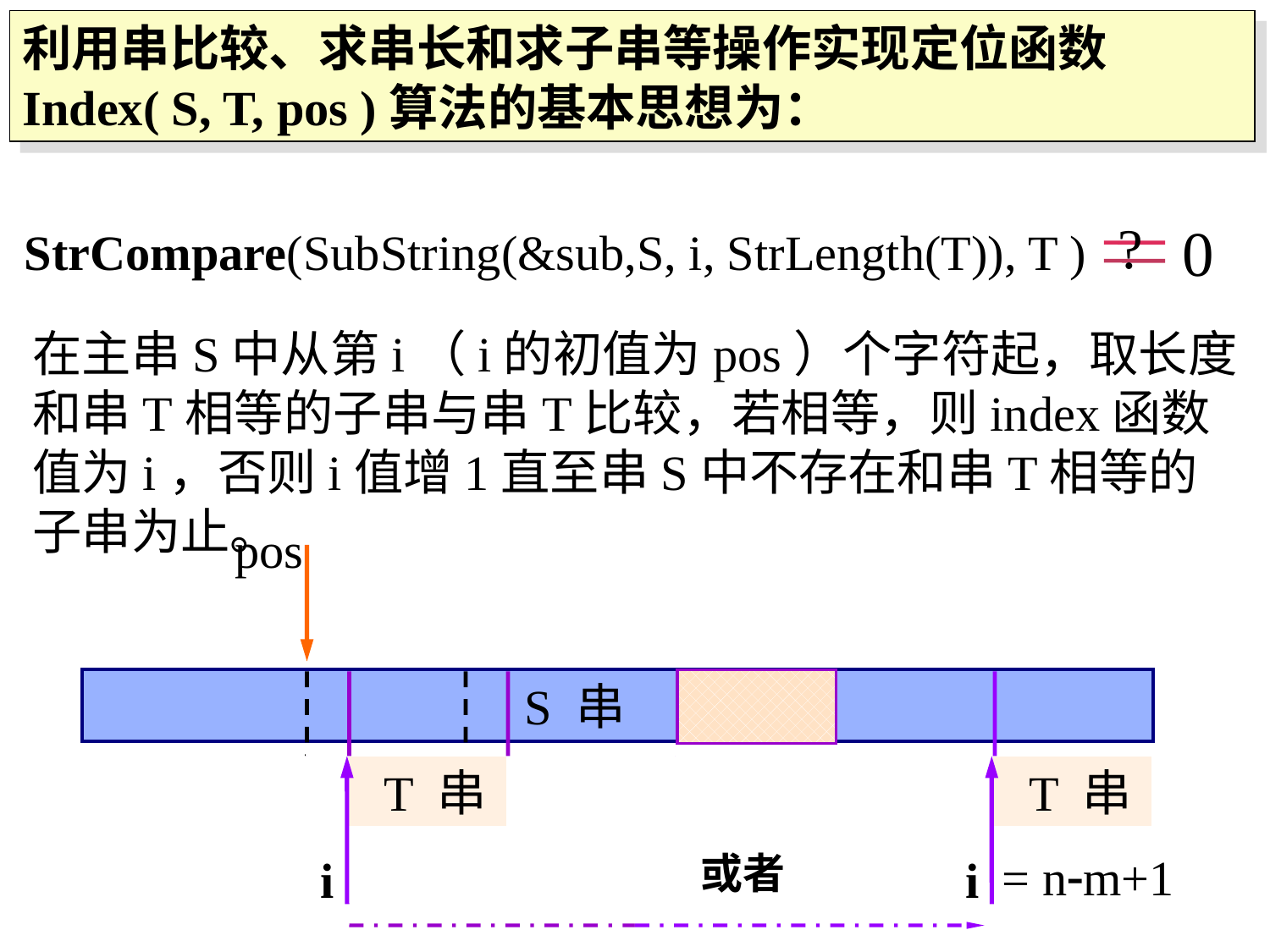

利用串比较、求串长和求子串等操作实现定位函数Index( S, T, pos )算法的基本思想为：
?
0

StrCompare(SubString(&sub,S, i, StrLength(T)), T )
在主串S中从第i（i的初值为pos）个字符起，取长度和串T相等的子串与串T比较，若相等，则index函数值为i，否则i值增1直至串S中不存在和串T相等的子串为止。
pos

                                   S 串

  T 串

i
  T 串

i
  T 串

i
  T 串

i

= n−m+1
或者